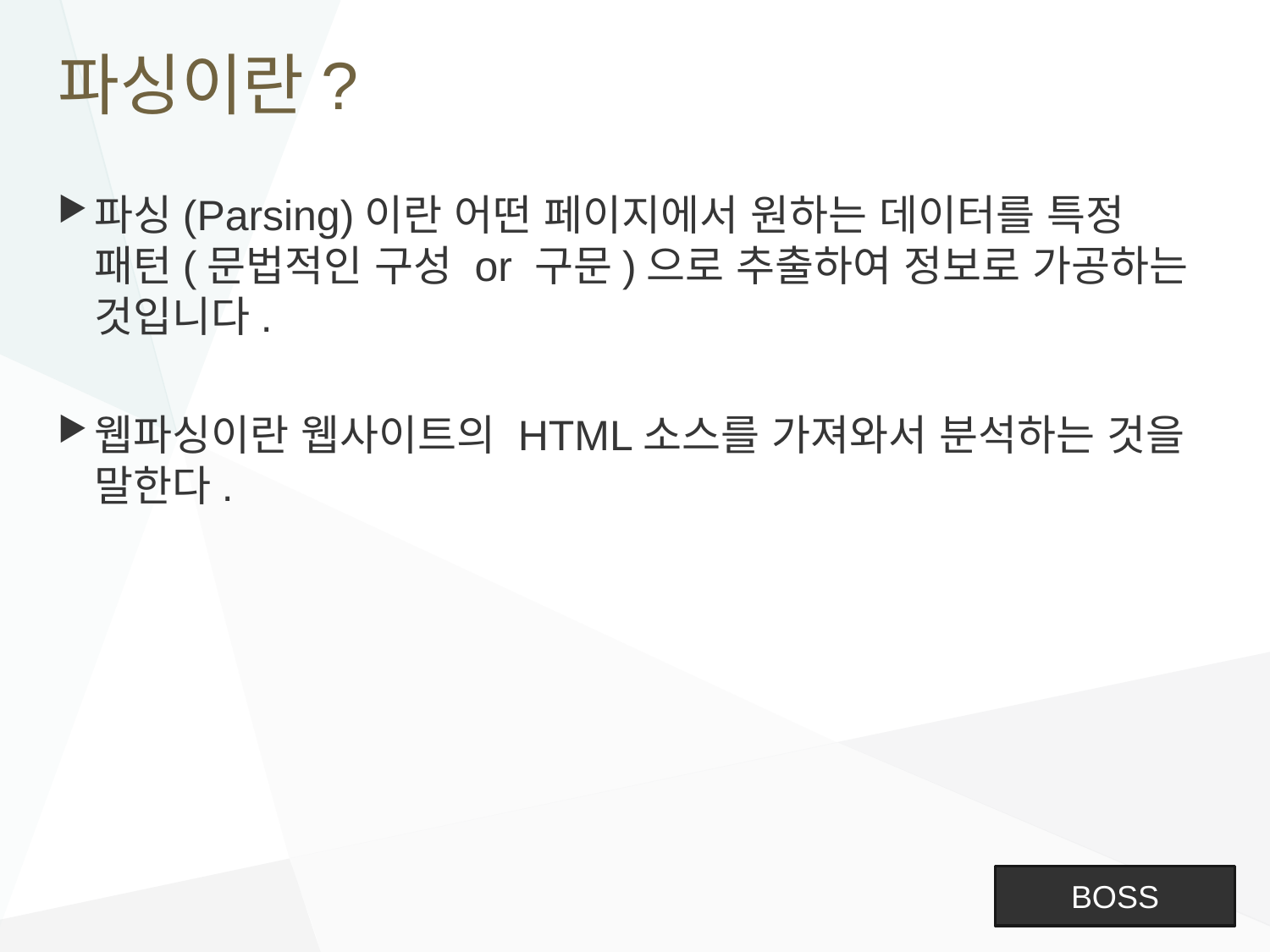

# 파싱이란?
파싱(Parsing)이란 어떤 페이지에서 원하는 데이터를 특정 패턴(문법적인 구성 or 구문)으로 추출하여 정보로 가공하는 것입니다.

웹파싱이란 웹사이트의 HTML소스를 가져와서 분석하는 것을 말한다.

BOSS